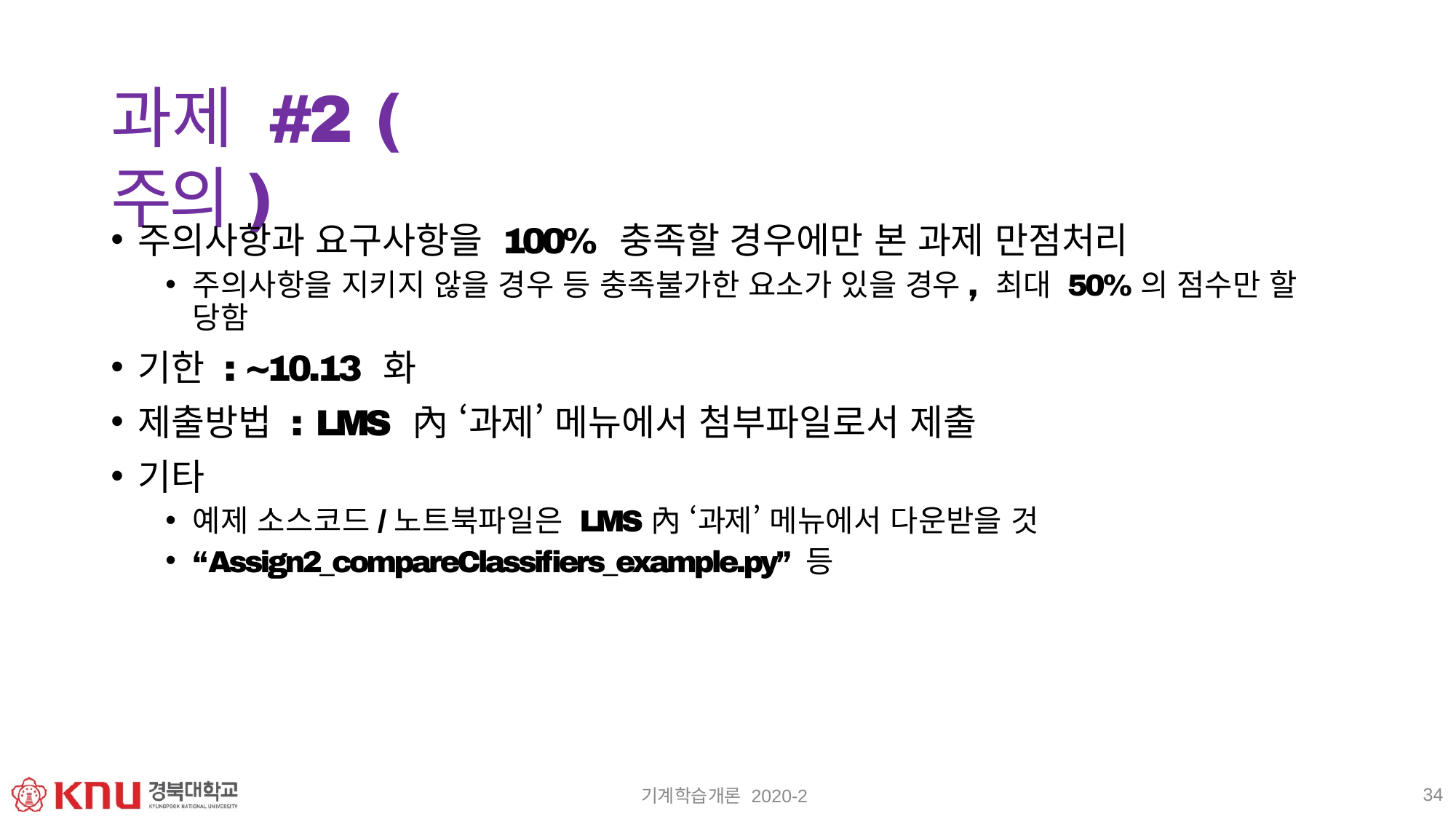

# 과제 #2 (주의)
주의사항과 요구사항을 100% 충족할 경우에만 본 과제 만점처리
주의사항을 지키지 않을 경우 등 충족불가한 요소가 있을 경우, 최대 50%의 점수만 할  당함
기한 : ~10.13 화
제출방법 : LMS 內 ‘과제’ 메뉴에서 첨부파일로서 제출
기타
예제 소스코드/노트북파일은 LMS內 ‘과제’ 메뉴에서 다운받을 것
“Assign2_compareClassifiers_example.py” 등
34
기계학습개론 2020-2